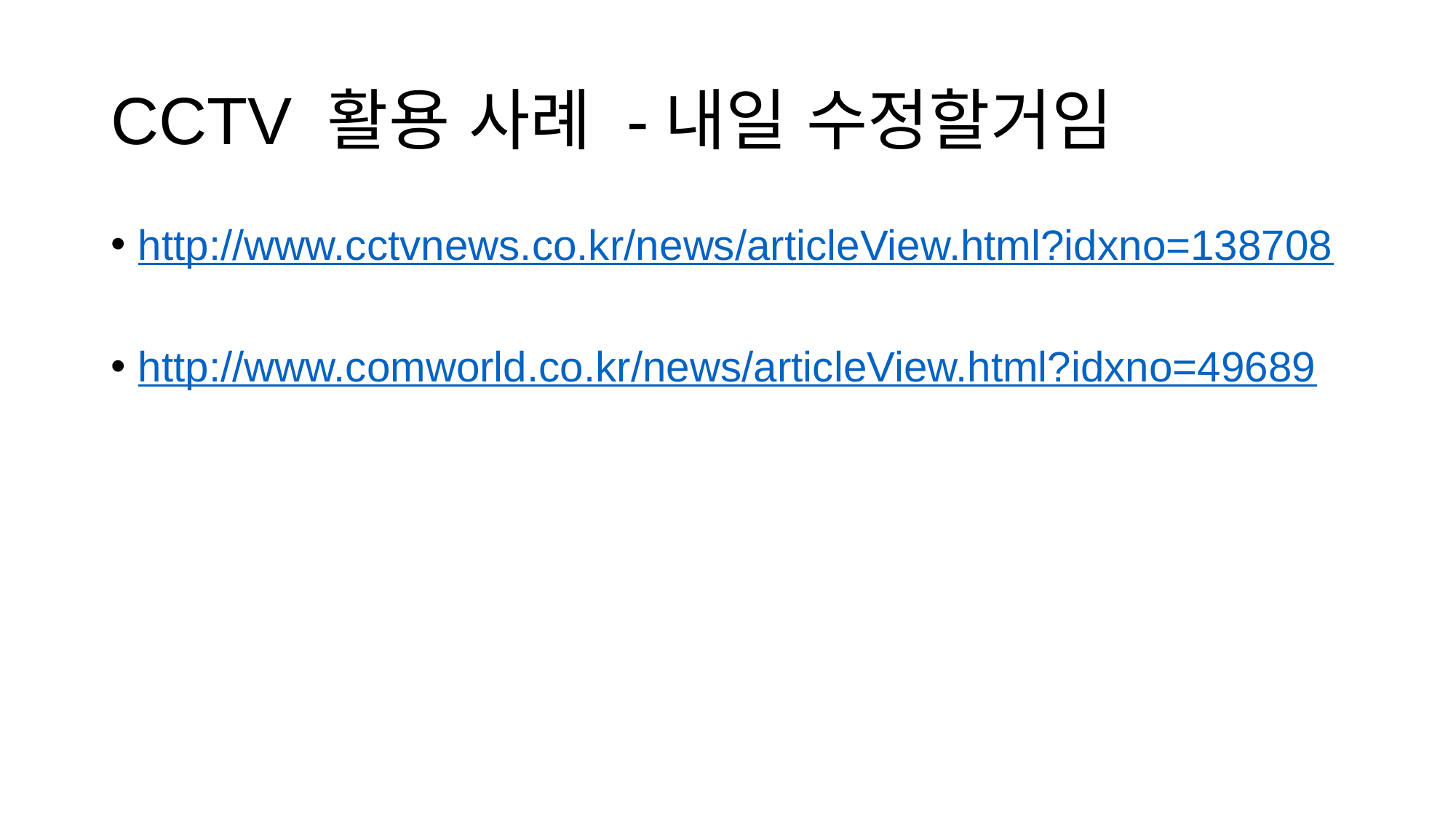

# CCTV 활용 사례 -내일 수정할거임
http://www.cctvnews.co.kr/news/articleView.html?idxno=138708

http://www.comworld.co.kr/news/articleView.html?idxno=49689